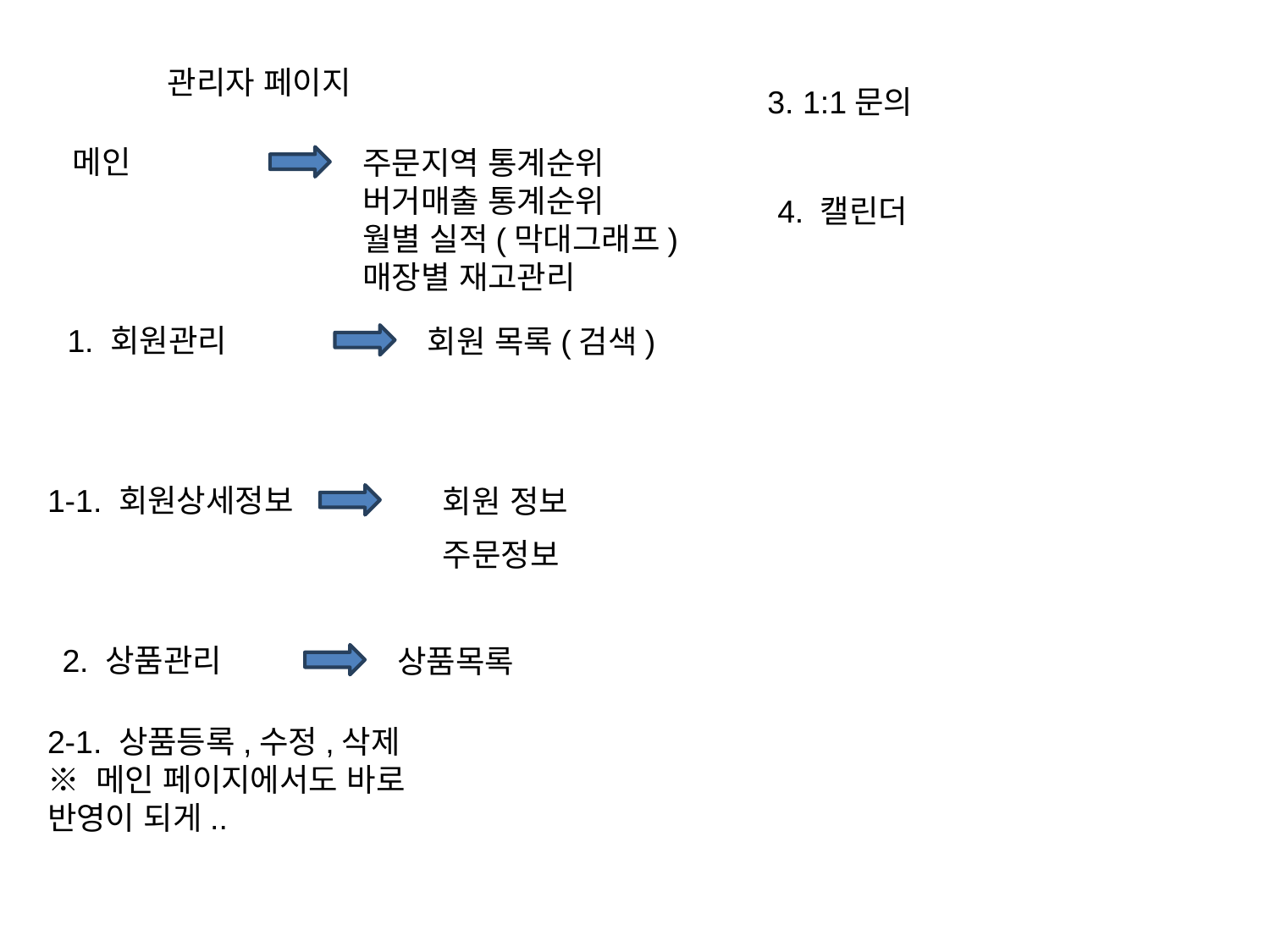

관리자 페이지
3. 1:1문의
메인
주문지역 통계순위
버거매출 통계순위
월별 실적(막대그래프)
매장별 재고관리

4. 캘린더
1. 회원관리
회원 목록(검색)

1-1. 회원상세정보
회원 정보

주문정보
2. 상품관리
상품목록

2-1. 상품등록,수정,삭제
※ 메인 페이지에서도 바로 반영이 되게..